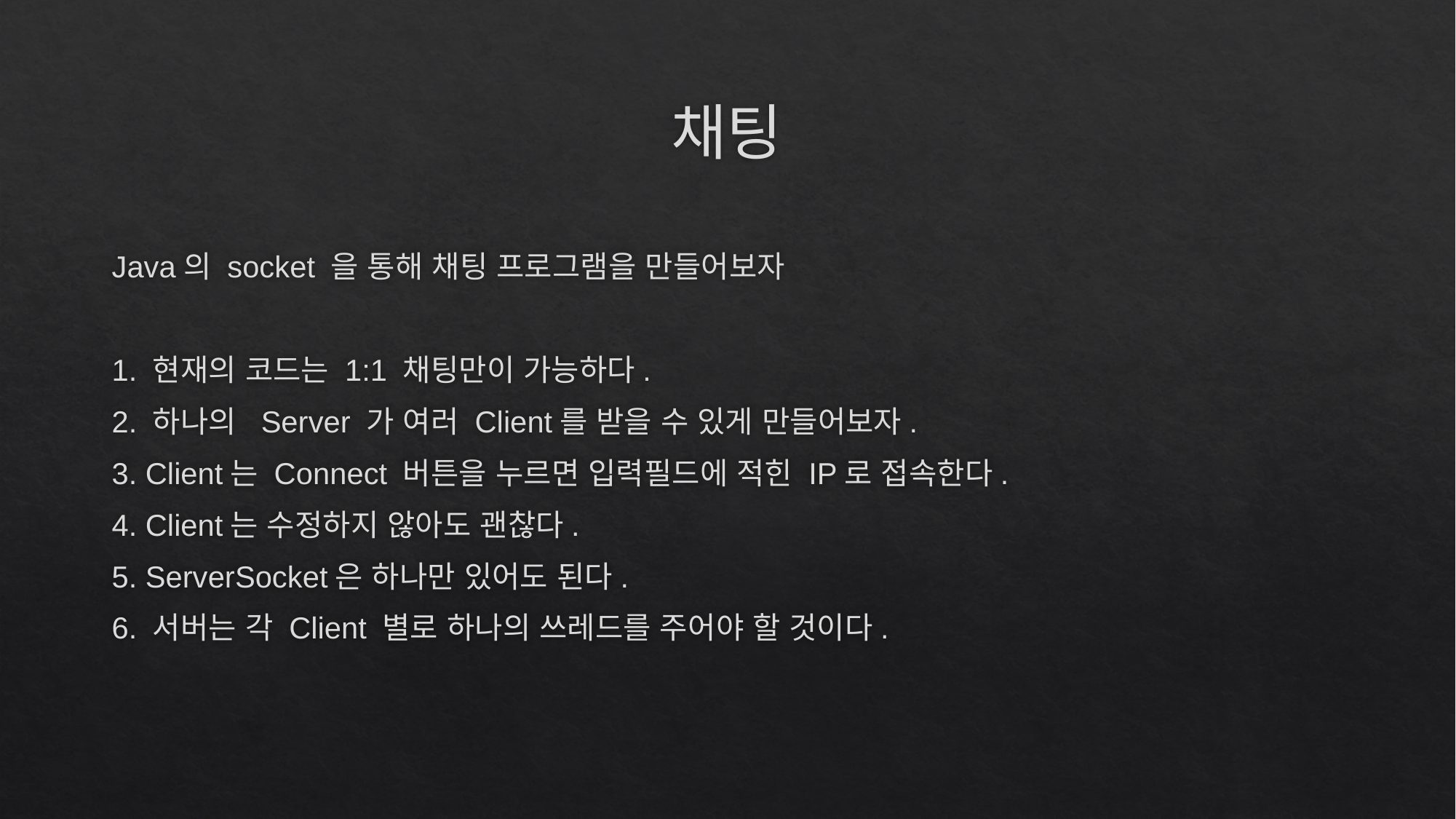

# 채팅
Java의 socket 을 통해 채팅 프로그램을 만들어보자

1. 현재의 코드는 1:1 채팅만이 가능하다.
2. 하나의  Server 가 여러 Client를 받을 수 있게 만들어보자.
3. Client는 Connect 버튼을 누르면 입력필드에 적힌 IP로 접속한다.
4. Client는 수정하지 않아도 괜찮다.
5. ServerSocket은 하나만 있어도 된다.
6. 서버는 각 Client 별로 하나의 쓰레드를 주어야 할 것이다.